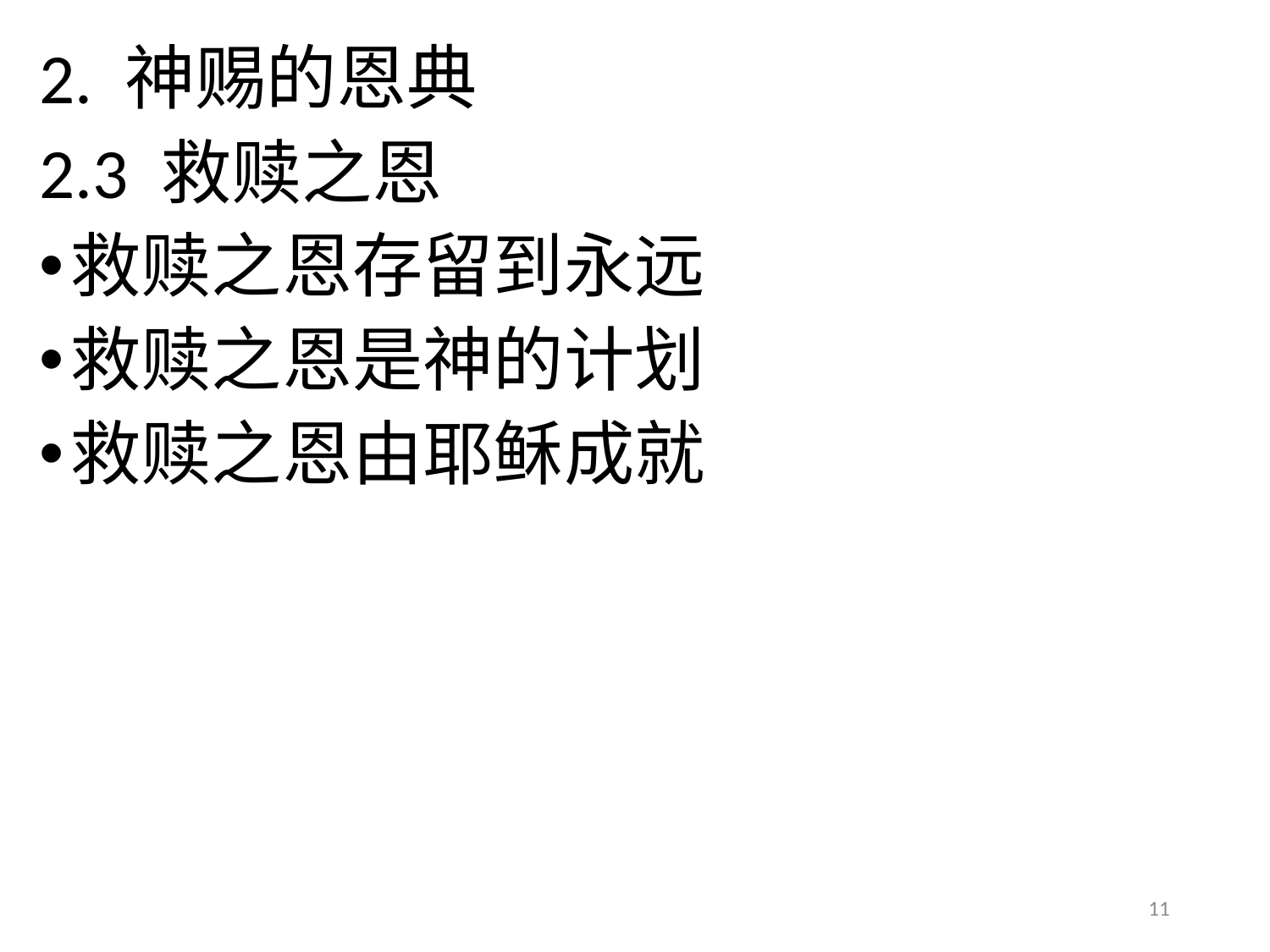

# 2. 神赐的恩典
2.3 救赎之恩
救赎之恩存留到永远
救赎之恩是神的计划
救赎之恩由耶稣成就

11